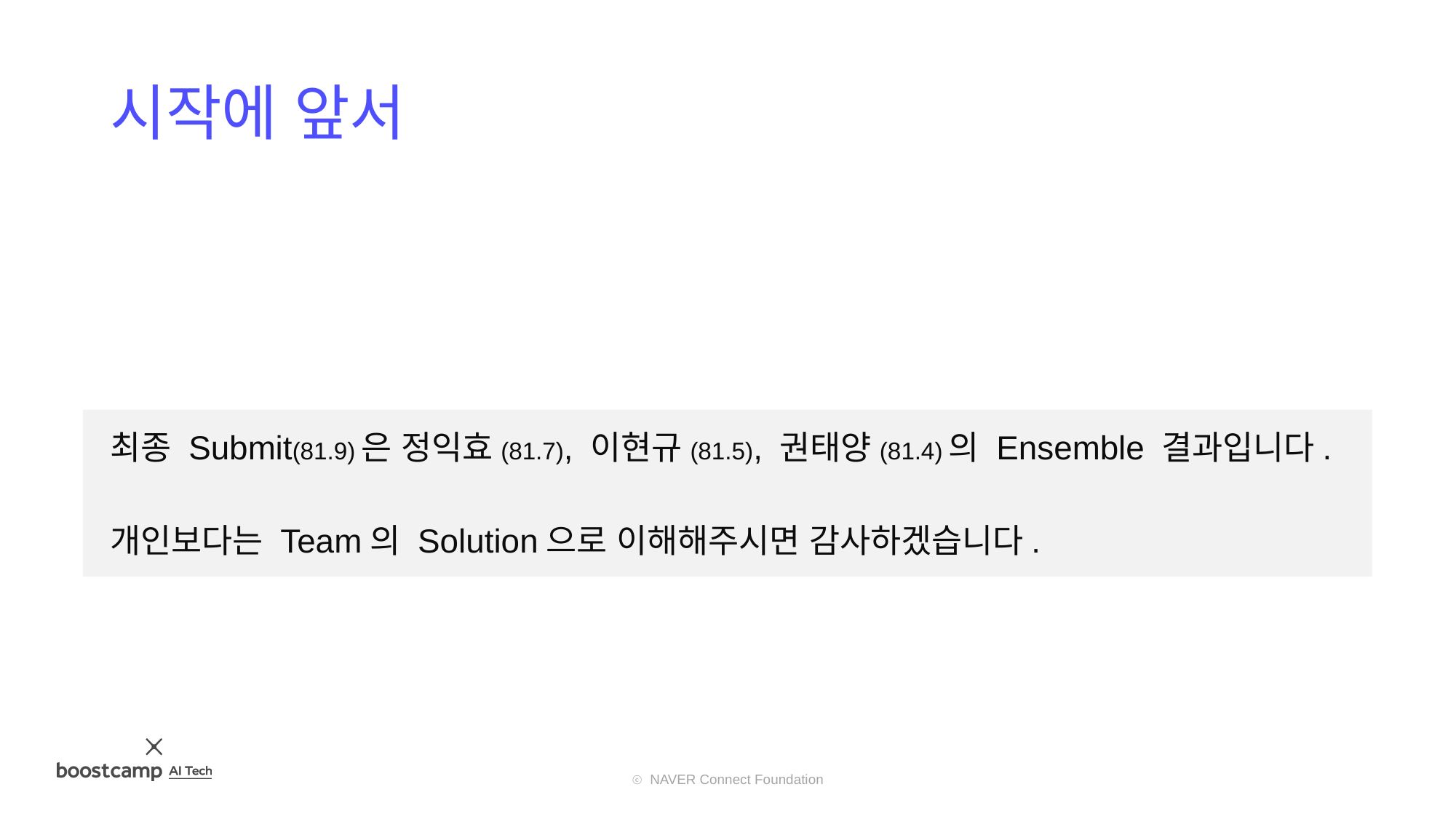

시작에 앞서
최종 Submit(81.9)은 정익효(81.7), 이현규(81.5), 권태양(81.4)의 Ensemble 결과입니다.

개인보다는 Team의 Solution으로 이해해주시면 감사하겠습니다.